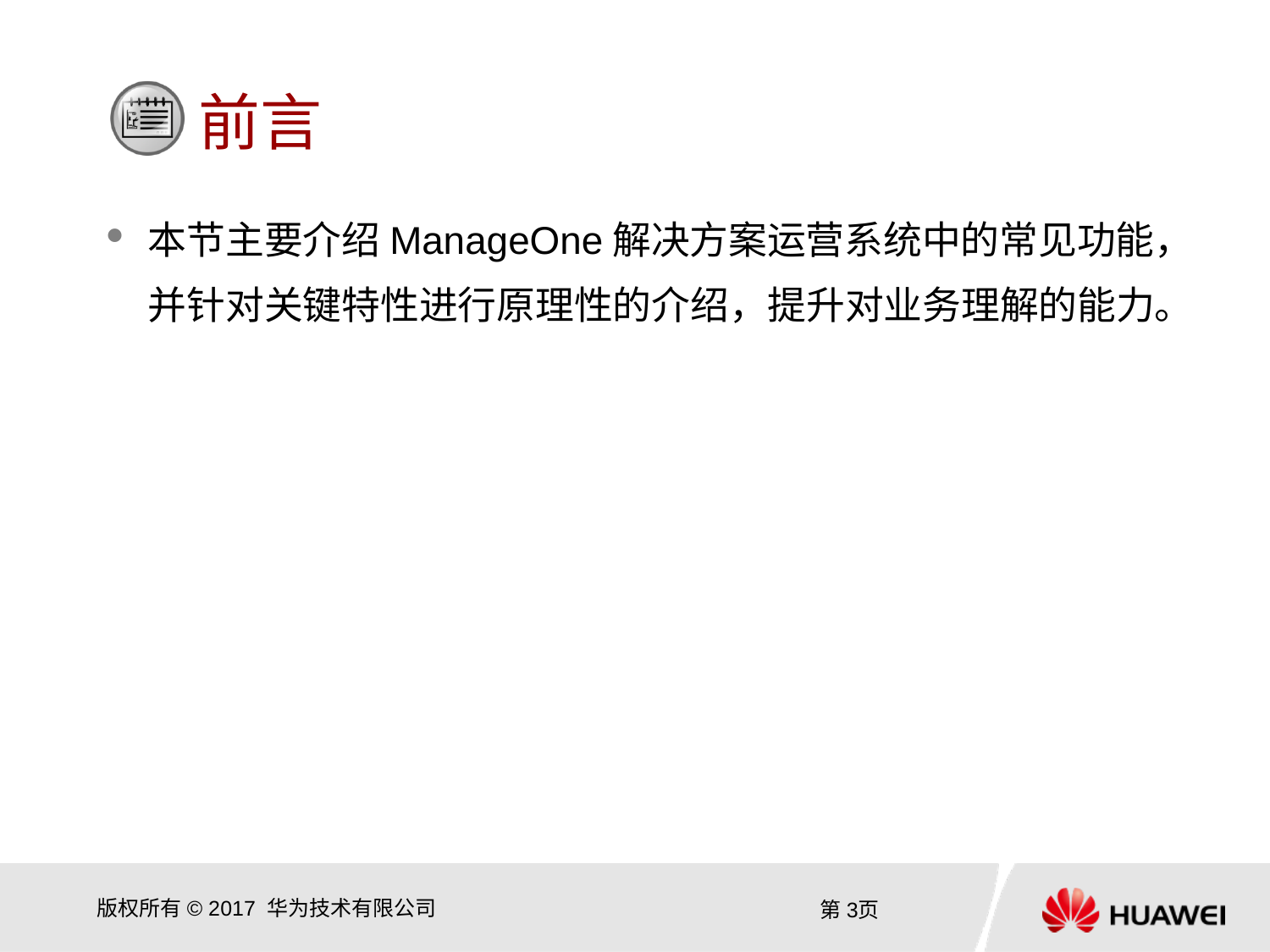

本节主要介绍ManageOne解决方案运营系统中的常见功能，并针对关键特性进行原理性的介绍，提升对业务理解的能力。